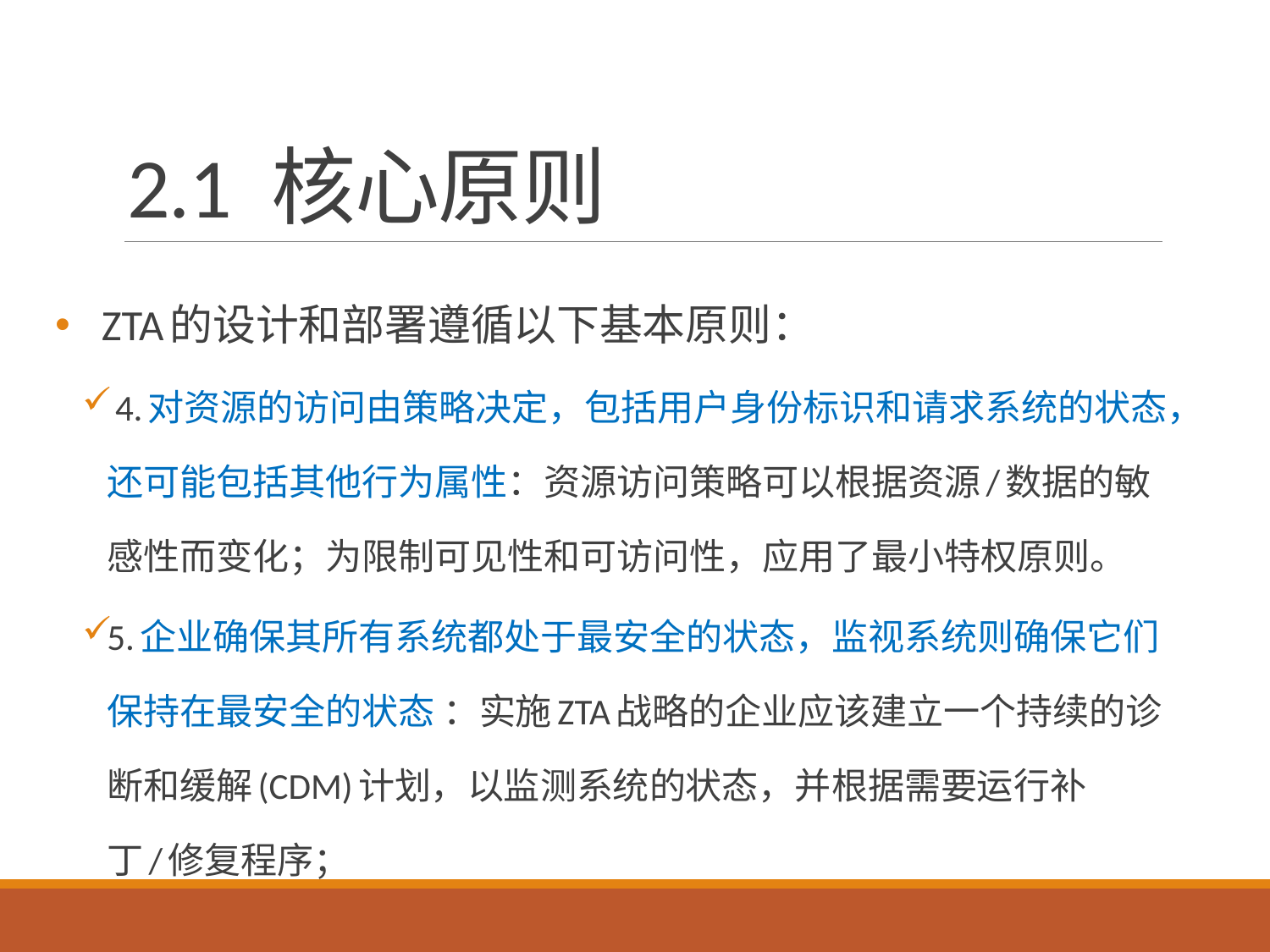

# 2.1 核心原则
ZTA的设计和部署遵循以下基本原则：
 4.对资源的访问由策略决定，包括用户身份标识和请求系统的状态，还可能包括其他行为属性：资源访问策略可以根据资源/数据的敏感性而变化；为限制可见性和可访问性，应用了最小特权原则。
5.企业确保其所有系统都处于最安全的状态，监视系统则确保它们保持在最安全的状态 ：实施ZTA战略的企业应该建立一个持续的诊断和缓解(CDM)计划，以监测系统的状态，并根据需要运行补丁/修复程序；
59